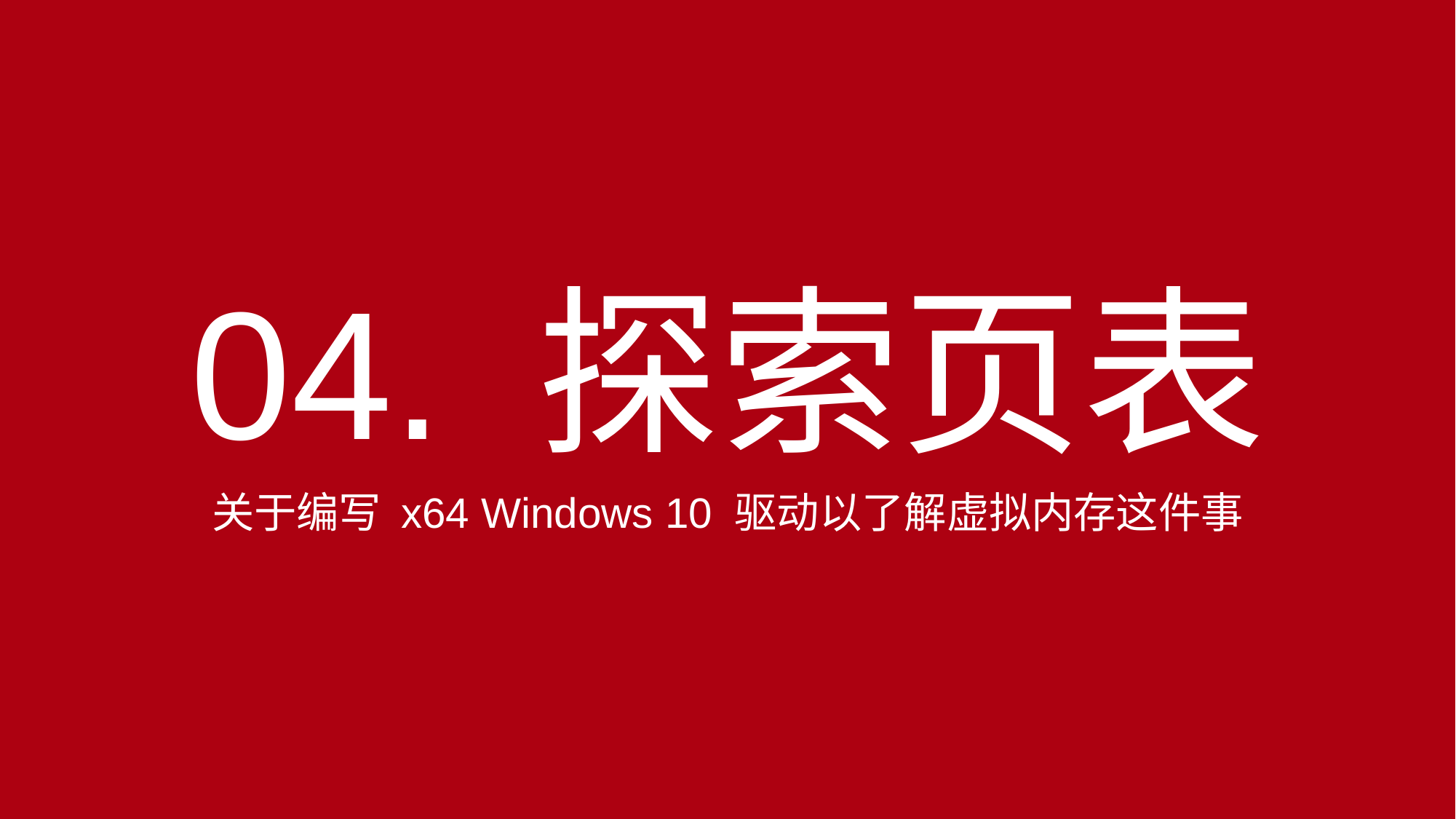

04. 探索页表
关于编写 x64 Windows 10 驱动以了解虚拟内存这件事